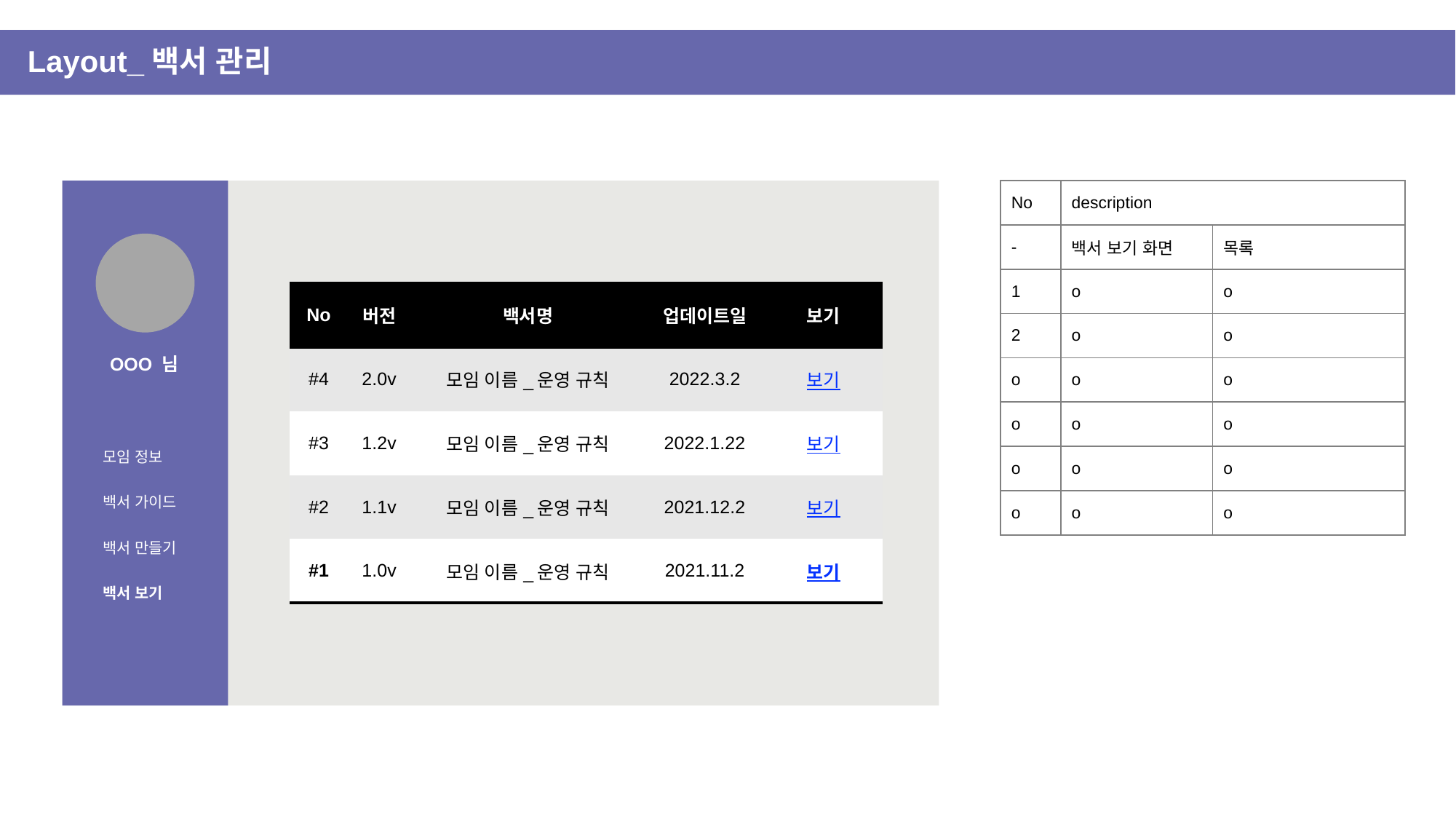

Layout_백서 관리

| No | description |  |
| --- | --- | --- |
| - | 백서 보기 화면 | 목록 |
| 1 | o | o |
| 2 | o | o |
| o | o | o |
| o | o | o |
| o | o | o |
| o | o | o |

| No | 버전 | 백서명 | 업데이트일 | 보기 |
| --- | --- | --- | --- | --- |
| #4 | 2.0v | 모임 이름\_운영 규칙 | 2022.3.2 | 보기 |
| #3 | 1.2v | 모임 이름\_운영 규칙 | 2022.1.22 | 보기 |
| #2 | 1.1v | 모임 이름\_운영 규칙 | 2021.12.2 | 보기 |
| #1 | 1.0v | 모임 이름\_운영 규칙 | 2021.11.2 | 보기 |
OOO 님
모임 정보
백서 가이드
백서 만들기
백서 보기